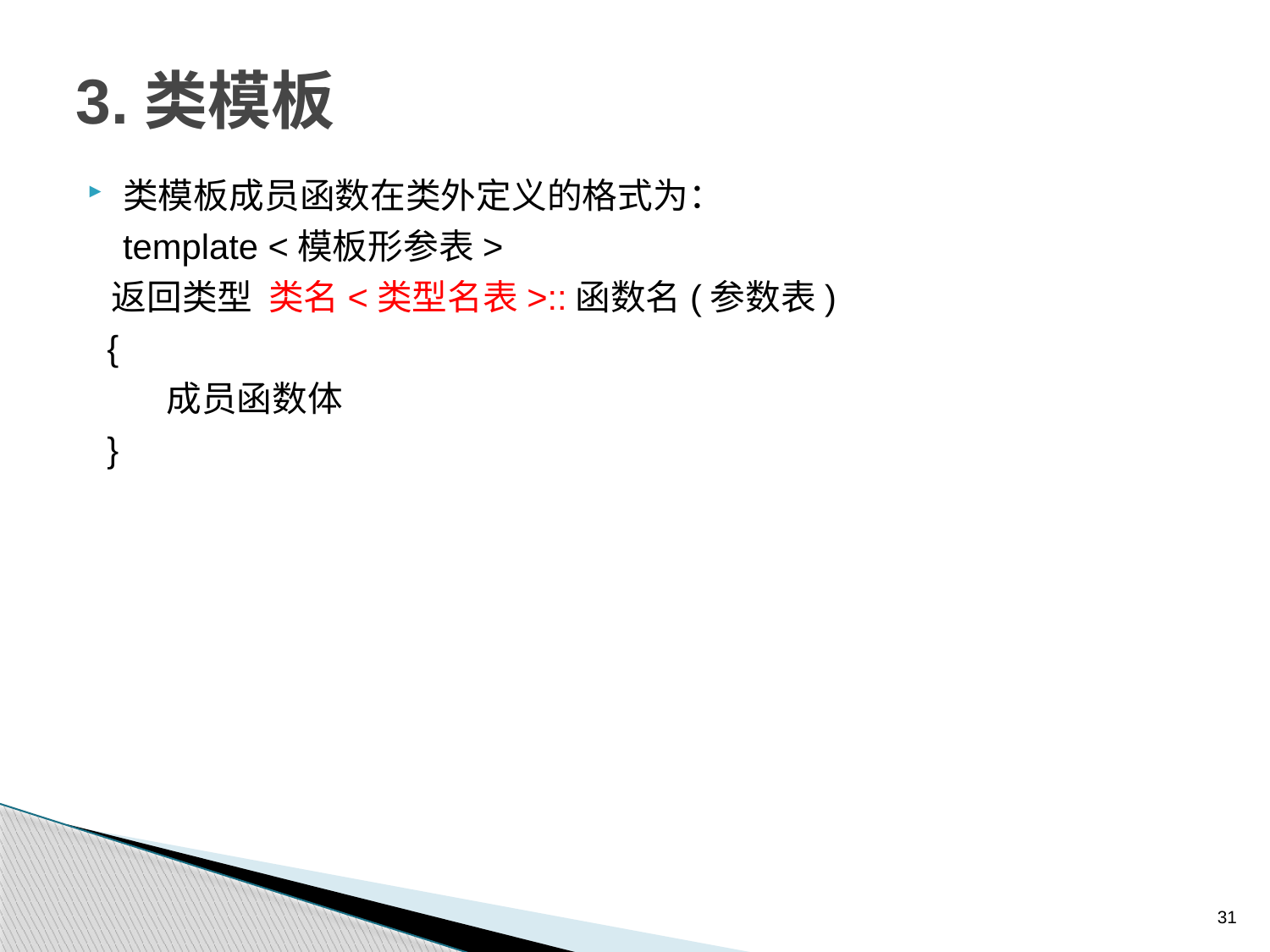

# 3.类模板
类模板成员函数在类外定义的格式为：
	template <模板形参表>
  返回类型  类名<类型名表>::函数名(参数表)
  {
         成员函数体
  }
31